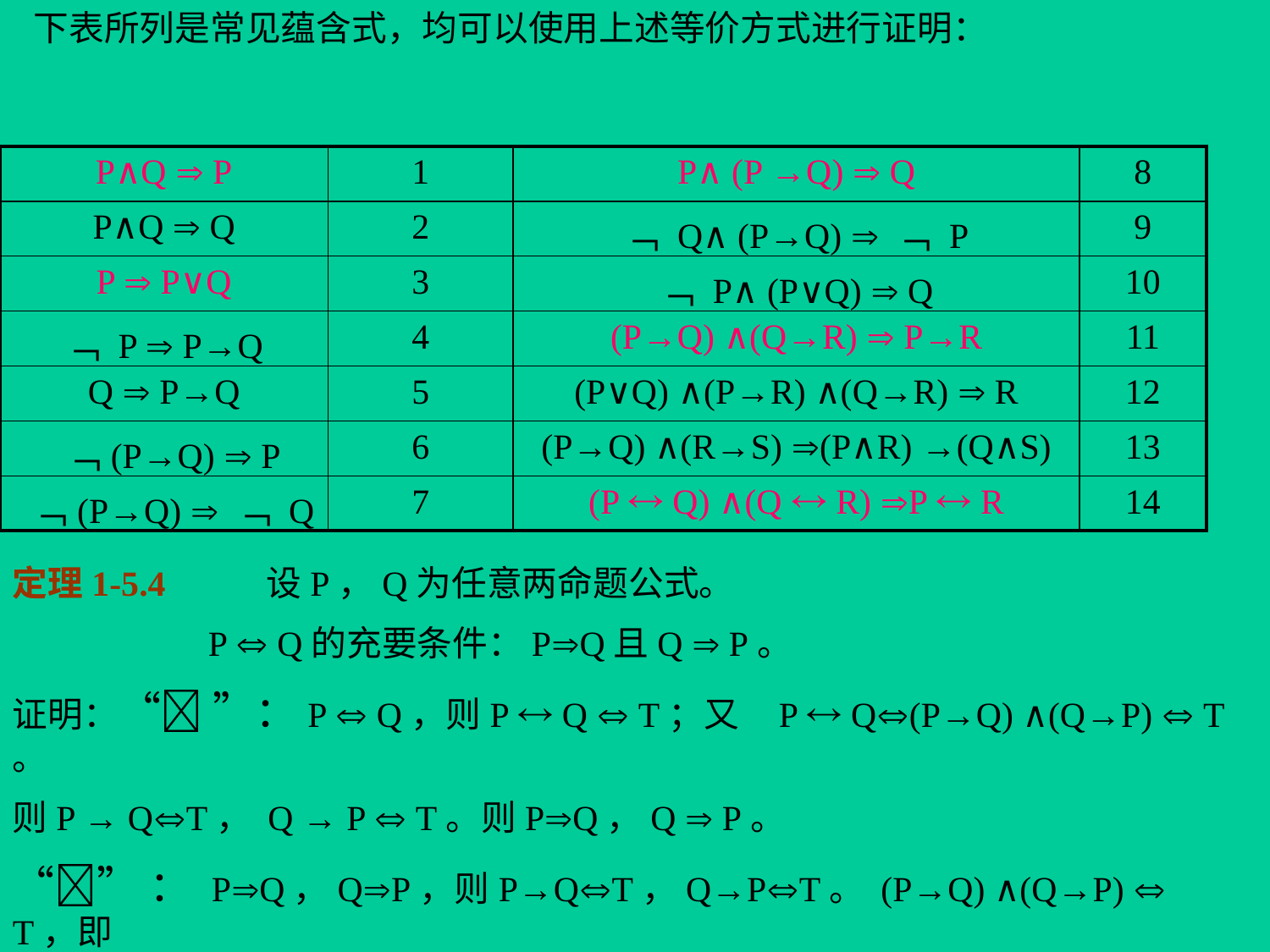

下表所列是常见蕴含式，均可以使用上述等价方式进行证明：

| P∧Q ⇒ P | 1 | P∧ (P →Q) ⇒ Q | 8 |
| --- | --- | --- | --- |
| P∧Q ⇒ Q | 2 | ﹁ Q∧ (P→Q) ⇒ ﹁ P | 9 |
| P ⇒ P∨Q | 3 | ﹁ P∧ (P∨Q) ⇒ Q | 10 |
| ﹁ P ⇒ P→Q | 4 | (P→Q) ∧(Q→R) ⇒ P→R | 11 |
| Q ⇒ P→Q | 5 | (P∨Q) ∧(P→R) ∧(Q→R) ⇒ R | 12 |
| ﹁(P→Q) ⇒ P | 6 | (P→Q) ∧(R→S) ⇒(P∧R) →(Q∧S) | 13 |
| ﹁(P→Q) ⇒ ﹁ Q | 7 | (P ↔ Q) ∧(Q ↔ R) ⇒P ↔ R | 14 |

定理1-5.4	设P，Q为任意两命题公式。
                      P ⇔ Q的充要条件：P⇒Q且Q ⇒ P。
证明：“⇒ ”：P ⇔ Q，则P ↔ Q ⇔ T；又    P ↔ Q⇔(P→Q) ∧(Q→P) ⇔ T 。
则P → Q⇔T， Q → P ⇔ T。则P⇒Q，Q ⇒ P。
“⇐”： P⇒Q，Q⇒P，则P→Q⇔T，Q→P⇔T。 (P→Q) ∧(Q→P) ⇔ T，即
P ↔ Q ⇔ T。所以     P ⇔ Q 。                                  ＃